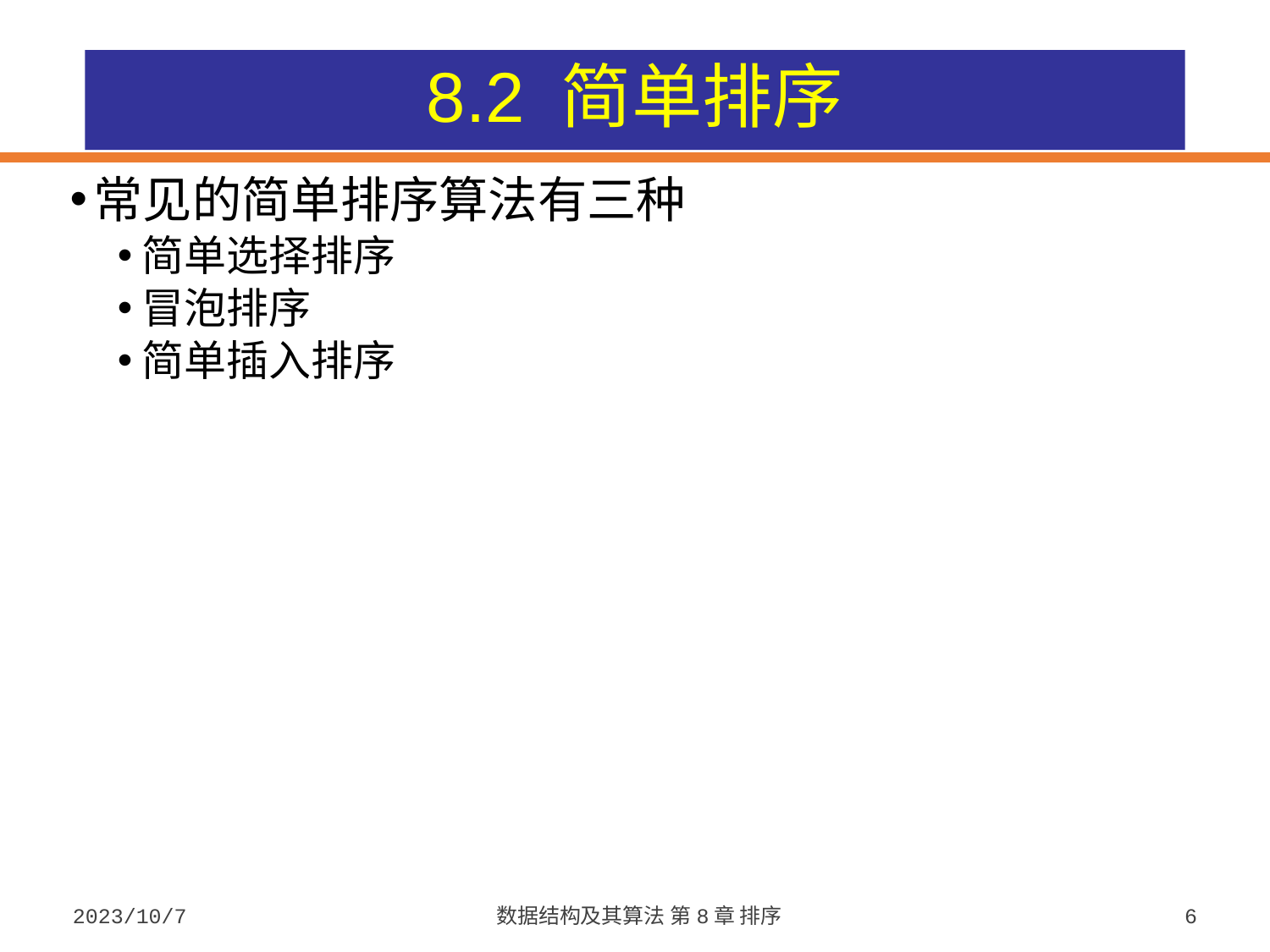

# 8.2 简单排序
常见的简单排序算法有三种
简单选择排序
冒泡排序
简单插入排序
2023/10/7
数据结构及其算法 第8章 排序
6